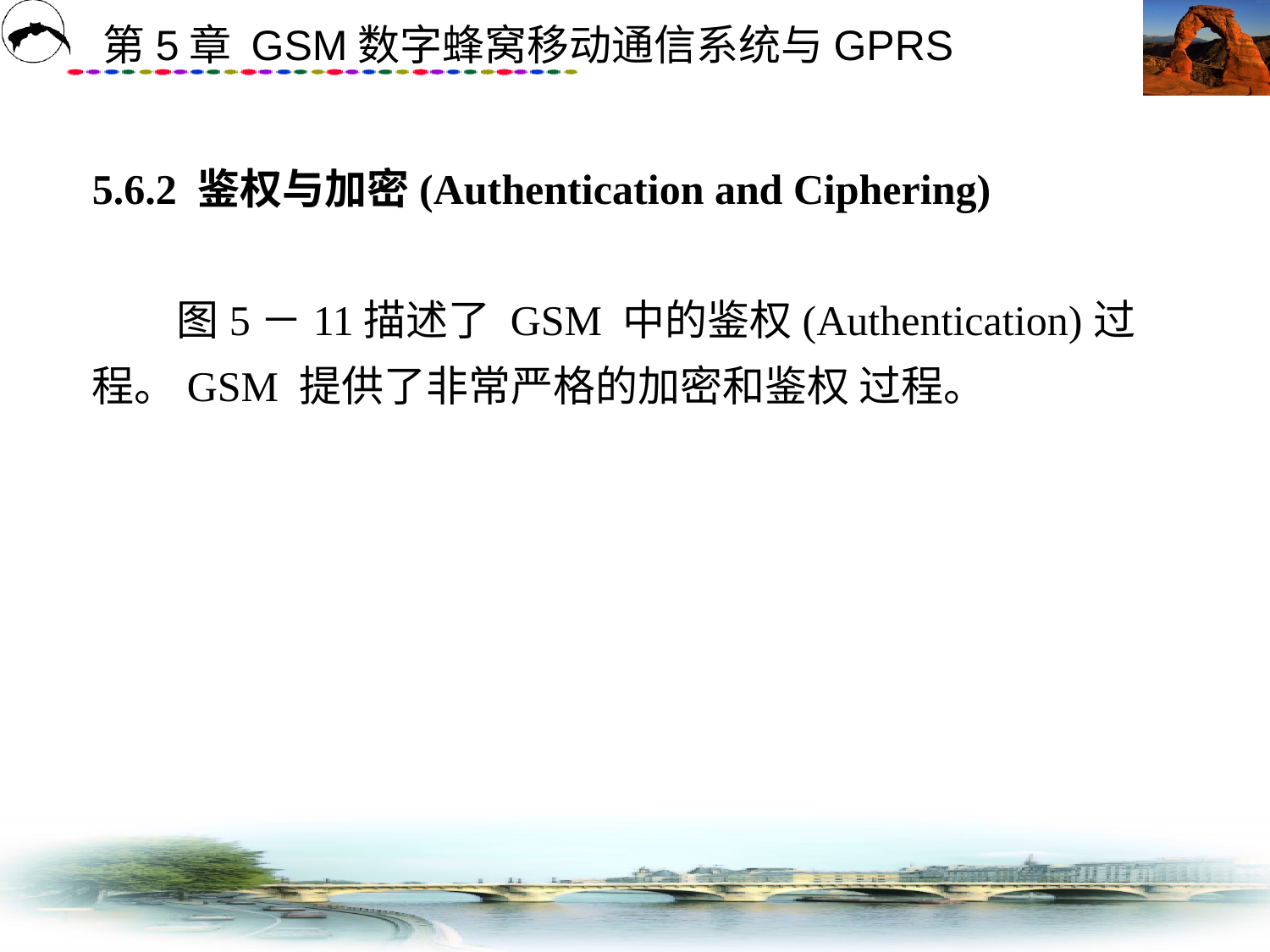

# 5.6.2 鉴权与加密(Authentication and Ciphering) 　　 　　图5－11描述了 GSM 中的鉴权(Authentication)过程。GSM 提供了非常严格的加密和鉴权 过程。